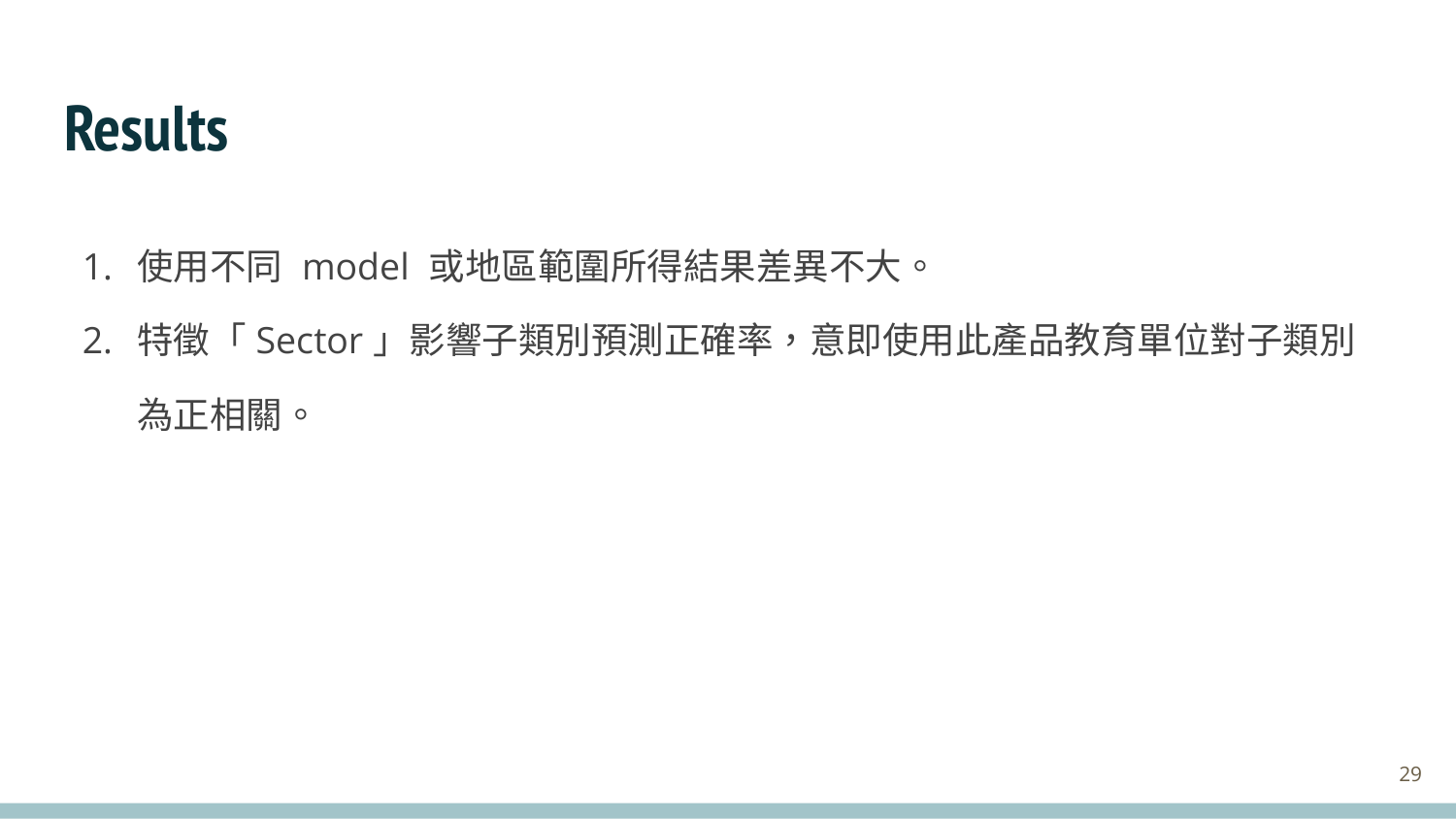

# Results
使用不同 model 或地區範圍所得結果差異不大。
特徵「Sector」影響子類別預測正確率，意即使用此產品教育單位對子類別為正相關。
29